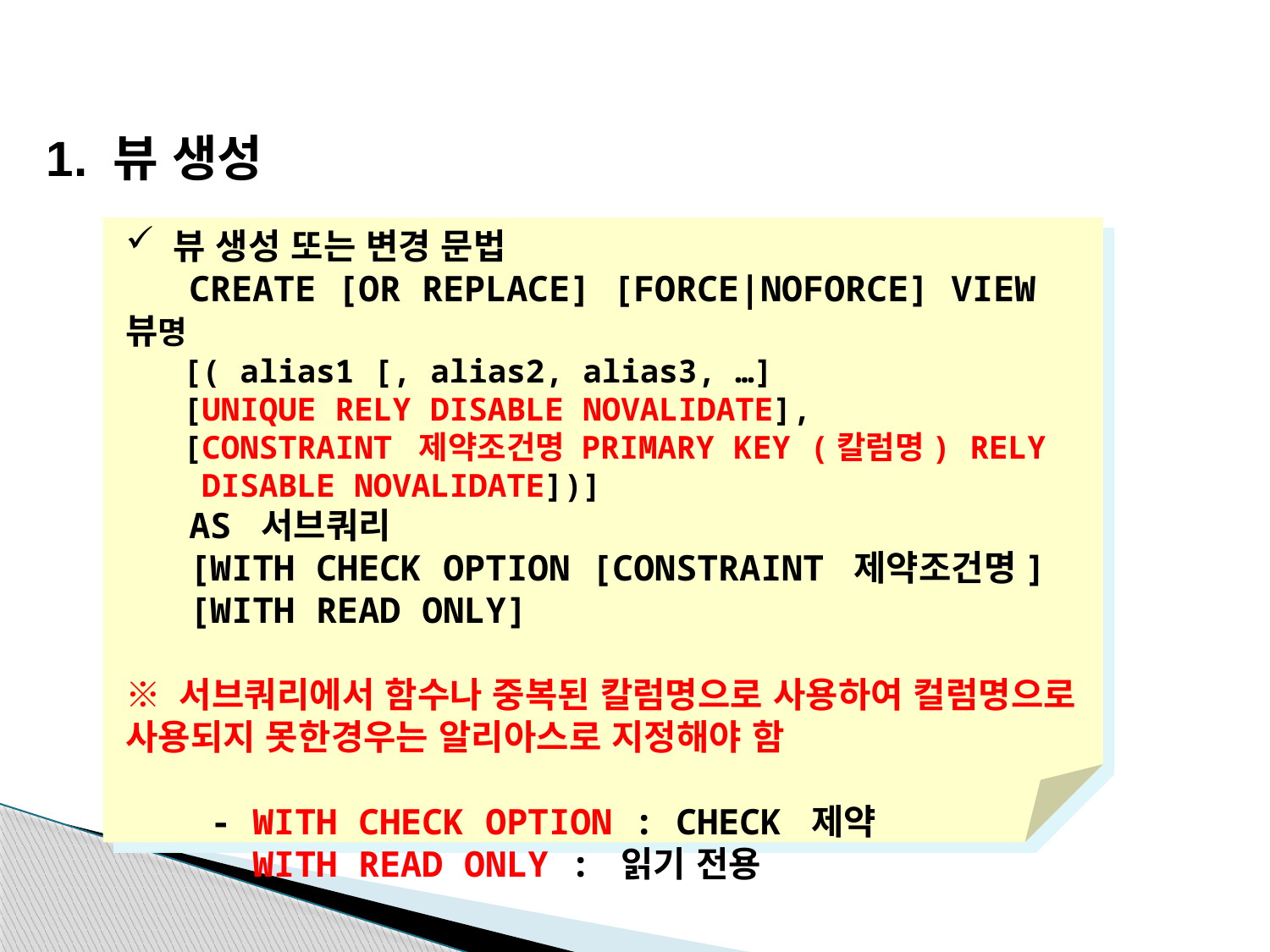

1. 뷰 생성
뷰 생성 또는 변경 문법
   CREATE [OR REPLACE] [FORCE|NOFORCE] VIEW 뷰명
   [( alias1 [, alias2, alias3, …]
   [UNIQUE RELY DISABLE NOVALIDATE],
   [CONSTRAINT 제약조건명 PRIMARY KEY (칼럼명) RELY
    DISABLE NOVALIDATE])]
   AS 서브쿼리
   [WITH CHECK OPTION [CONSTRAINT 제약조건명]
   [WITH READ ONLY]

※ 서브쿼리에서 함수나 중복된 칼럼명으로 사용하여 컬럼명으로 사용되지 못한경우는 알리아스로 지정해야 함

    - WITH CHECK OPTION : CHECK 제약
    - WITH READ ONLY : 읽기 전용